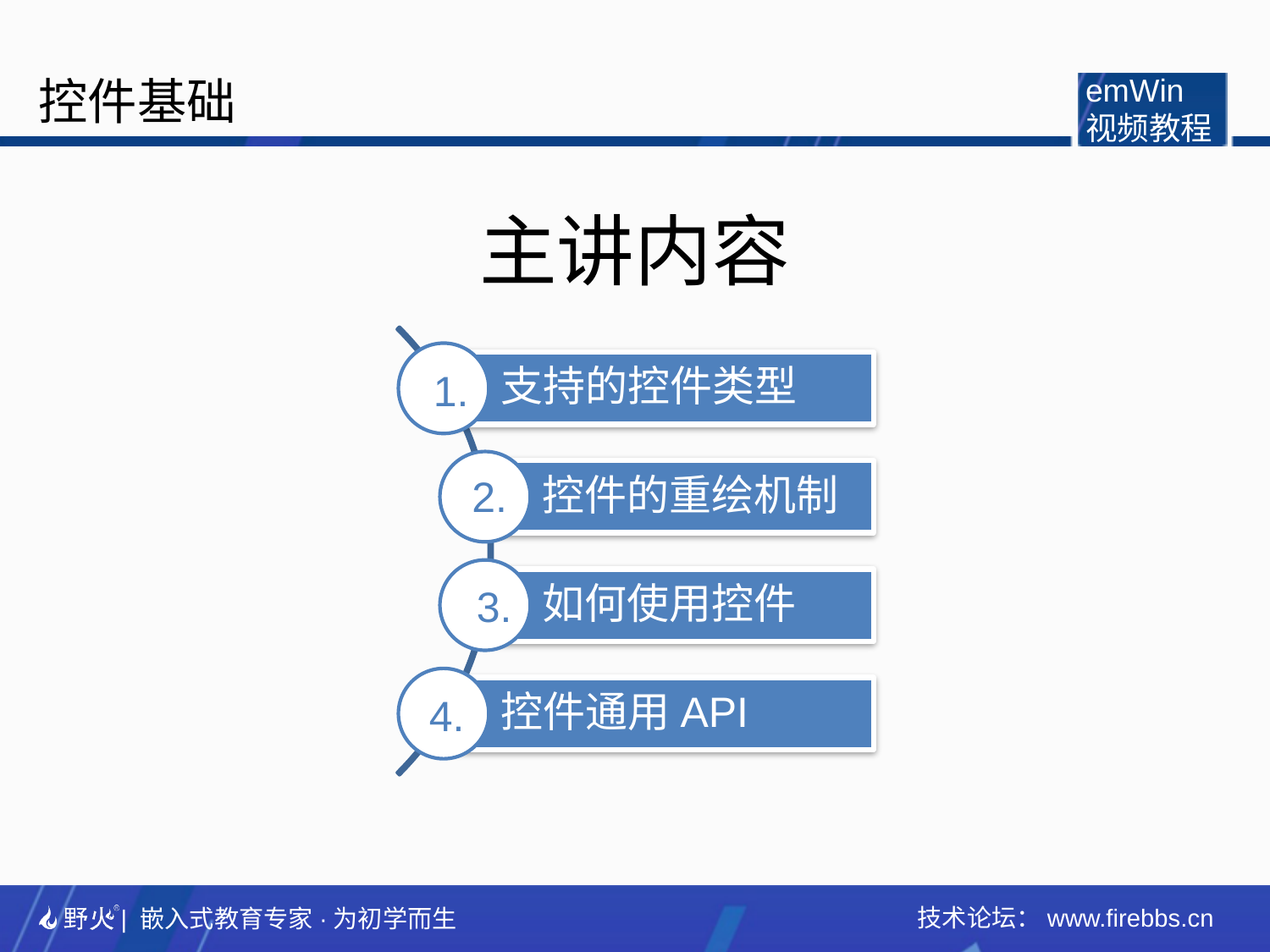

控件基础
emWin
视频教程
主讲内容
支持的控件类型
控件的重绘机制
如何使用控件
控件通用API
1.
2.
3.
4.